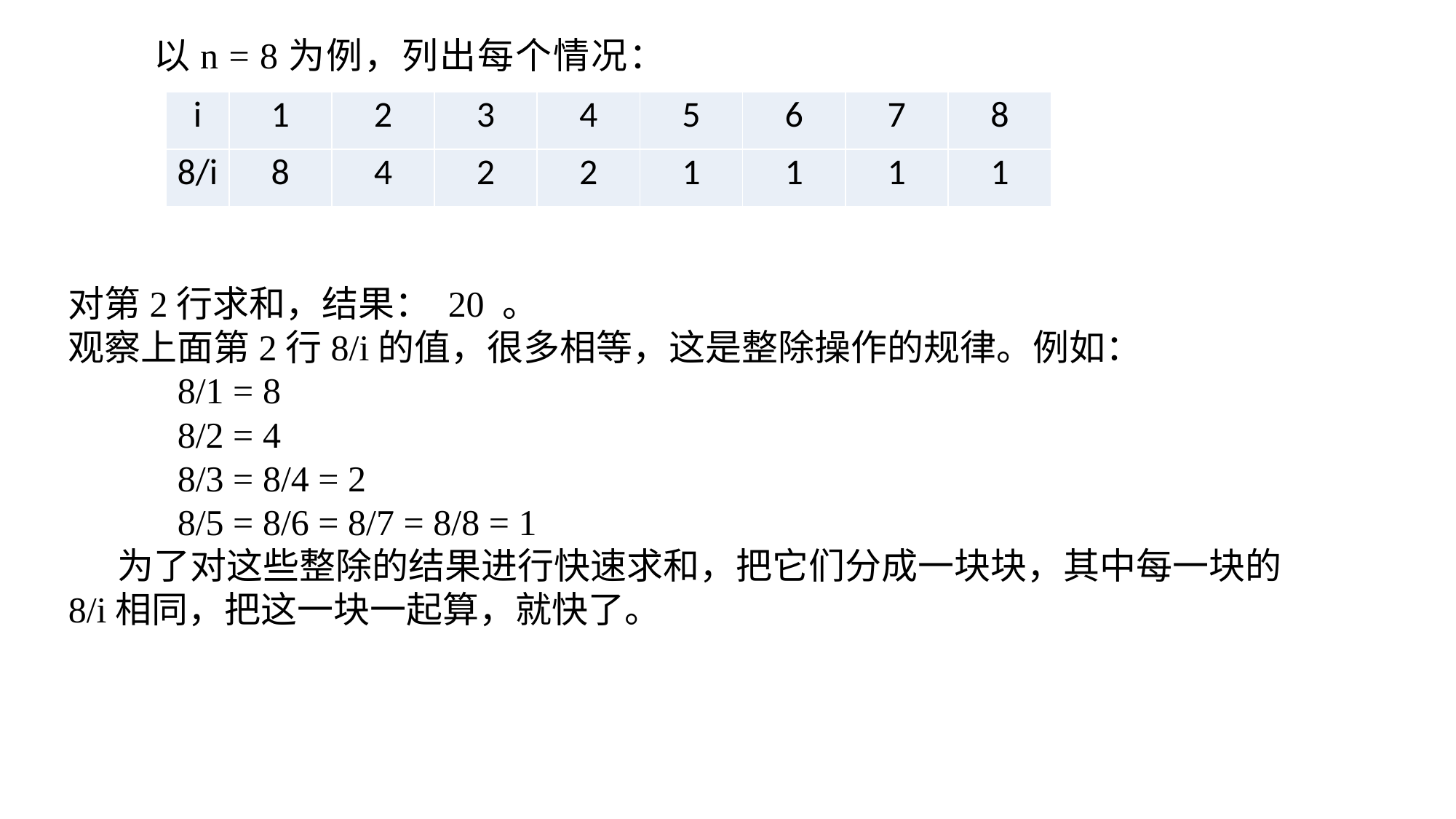

以n = 8为例，列出每个情况：
| i | 1 | 2 | 3 | 4 | 5 | 6 | 7 | 8 |
| --- | --- | --- | --- | --- | --- | --- | --- | --- |
| 8/i | 8 | 4 | 2 | 2 | 1 | 1 | 1 | 1 |
对第2行求和，结果： 20 。
观察上面第2行8/i的值，很多相等，这是整除操作的规律。例如：
	8/1 = 8
	8/2 = 4
	8/3 = 8/4 = 2
	8/5 = 8/6 = 8/7 = 8/8 = 1
     为了对这些整除的结果进行快速求和，把它们分成一块块，其中每一块的8/i相同，把这一块一起算，就快了。